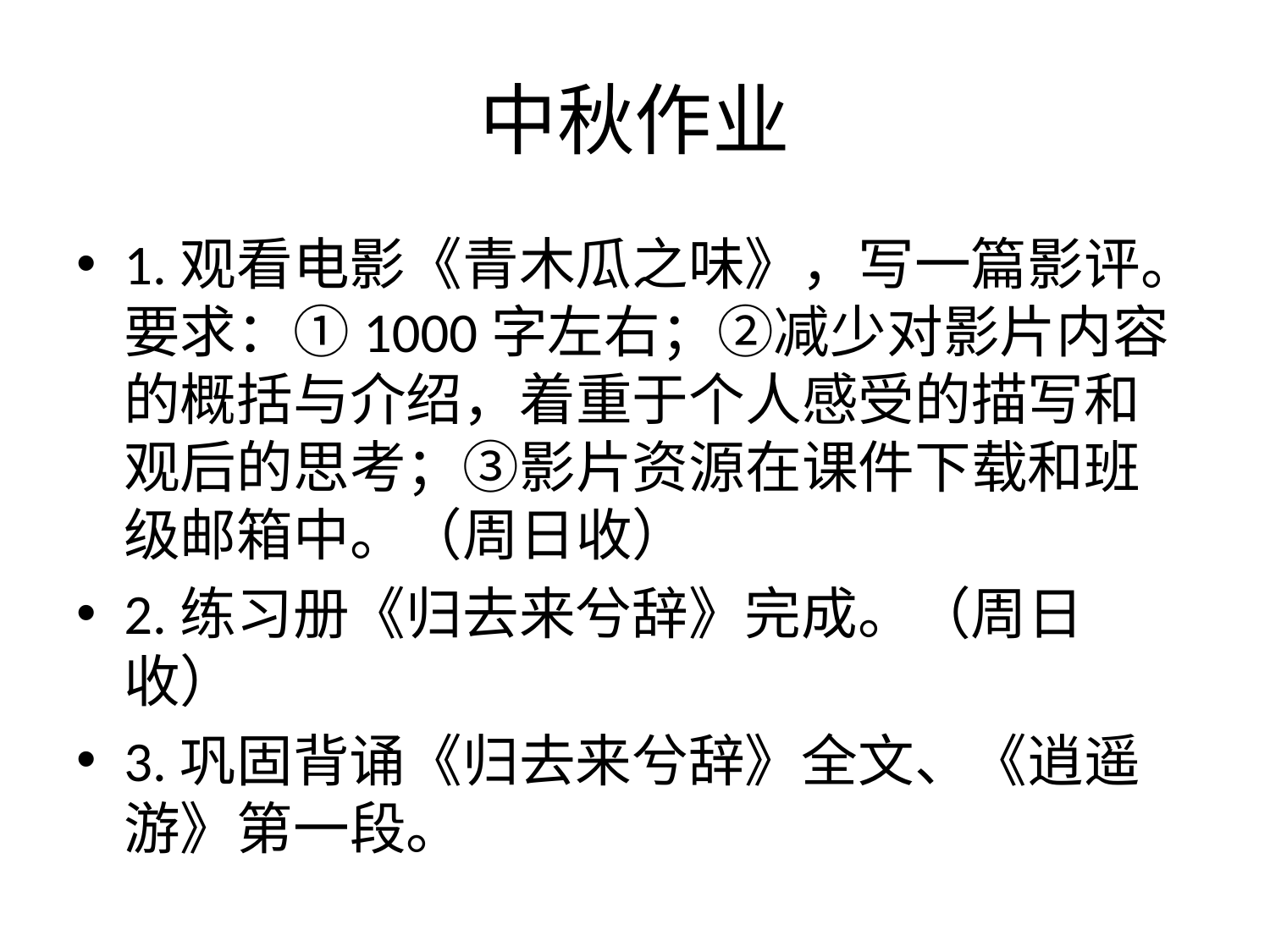

# 中秋作业
1.观看电影《青木瓜之味》，写一篇影评。要求：①1000字左右；②减少对影片内容的概括与介绍，着重于个人感受的描写和观后的思考；③影片资源在课件下载和班级邮箱中。（周日收）
2.练习册《归去来兮辞》完成。（周日收）
3.巩固背诵《归去来兮辞》全文、《逍遥游》第一段。